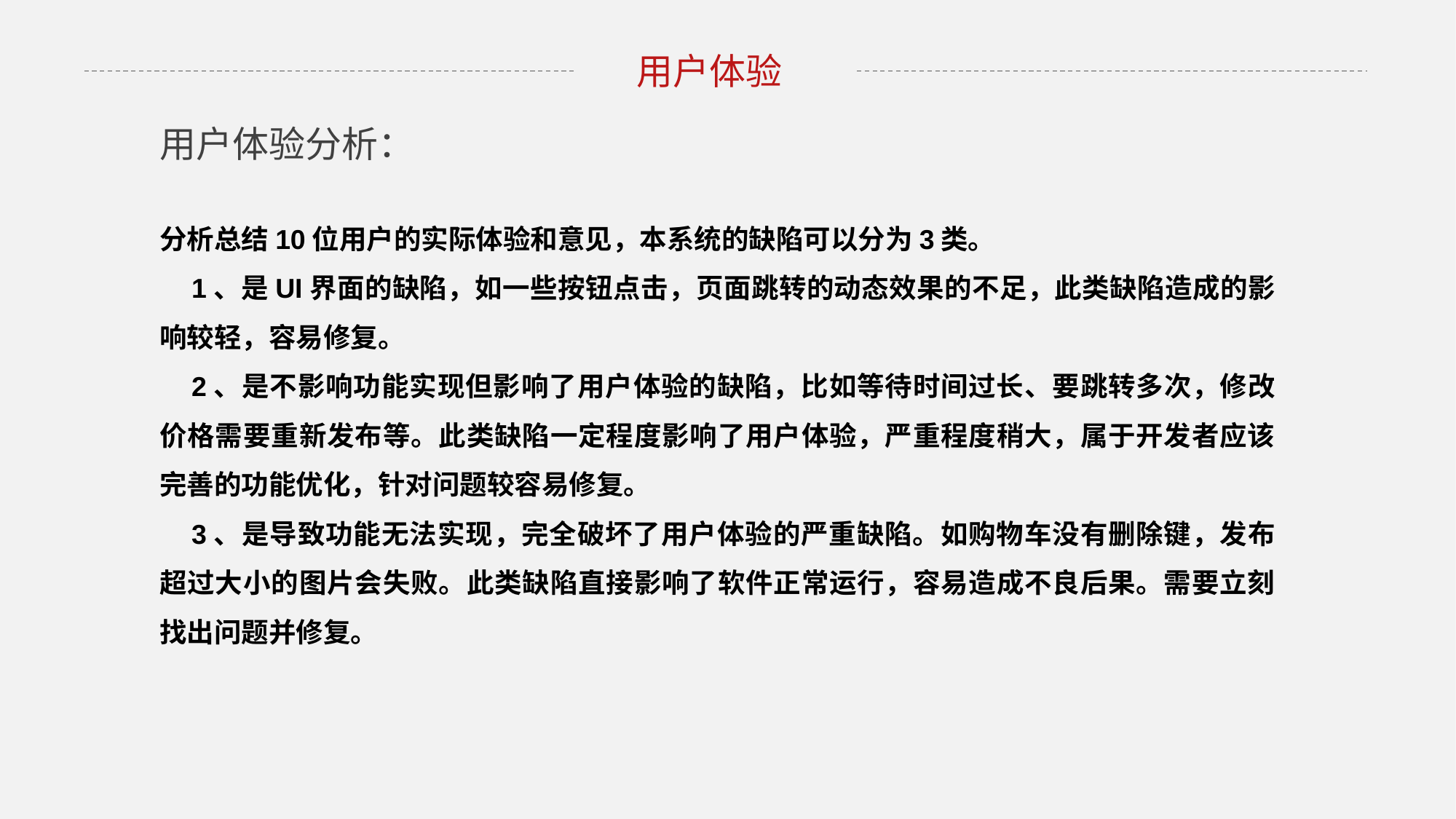

用户体验
用户体验分析：

分析总结10位用户的实际体验和意见，本系统的缺陷可以分为3类。
1、是UI界面的缺陷，如一些按钮点击，页面跳转的动态效果的不足，此类缺陷造成的影响较轻，容易修复。
2、是不影响功能实现但影响了用户体验的缺陷，比如等待时间过长、要跳转多次，修改价格需要重新发布等。此类缺陷一定程度影响了用户体验，严重程度稍大，属于开发者应该完善的功能优化，针对问题较容易修复。
3、是导致功能无法实现，完全破坏了用户体验的严重缺陷。如购物车没有删除键，发布超过大小的图片会失败。此类缺陷直接影响了软件正常运行，容易造成不良后果。需要立刻找出问题并修复。